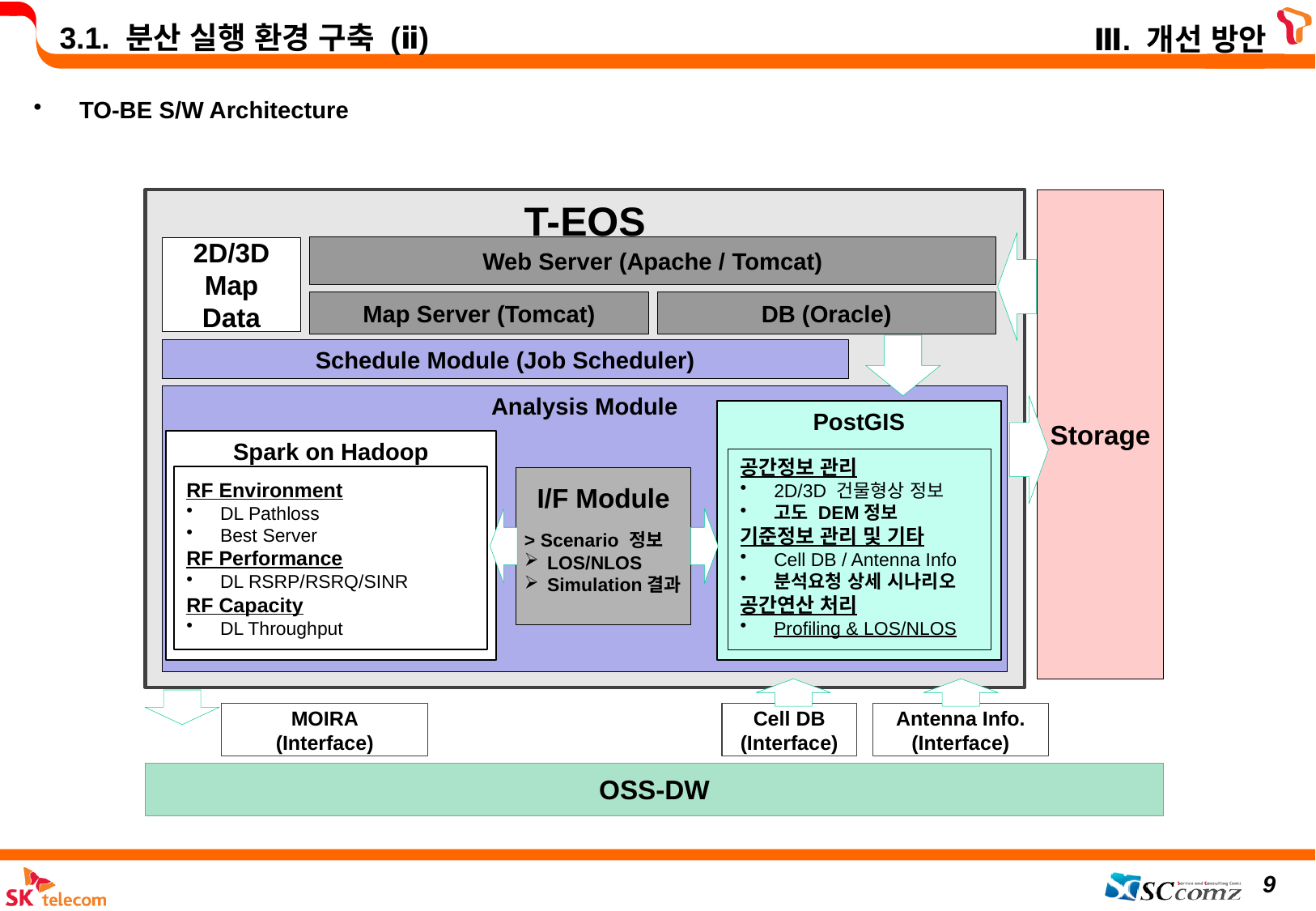

Ⅲ. 개선 방안
3.1. 분산 실행 환경 구축 (ⅱ)
TO-BE S/W Architecture
T-EOS
Storage

Web Server (Apache / Tomcat)
2D/3D
Map Data
Map Server (Tomcat)
DB (Oracle)

Schedule Module (Job Scheduler)
Analysis Module

PostGIS
Spark on Hadoop
공간정보 관리
2D/3D 건물형상 정보
고도 DEM정보
기준정보 관리 및 기타
Cell DB / Antenna Info
분석요청 상세 시나리오
공간연산 처리
Profiling & LOS/NLOS

RF Environment
DL Pathloss
Best Server
RF Performance
DL RSRP/RSRQ/SINR
RF Capacity
DL Throughput
I/F Module

> Scenario 정보
LOS/NLOS
Simulation결과

MOIRA
(Interface)
Cell DB
(Interface)
Antenna Info.
(Interface)
OSS-DW